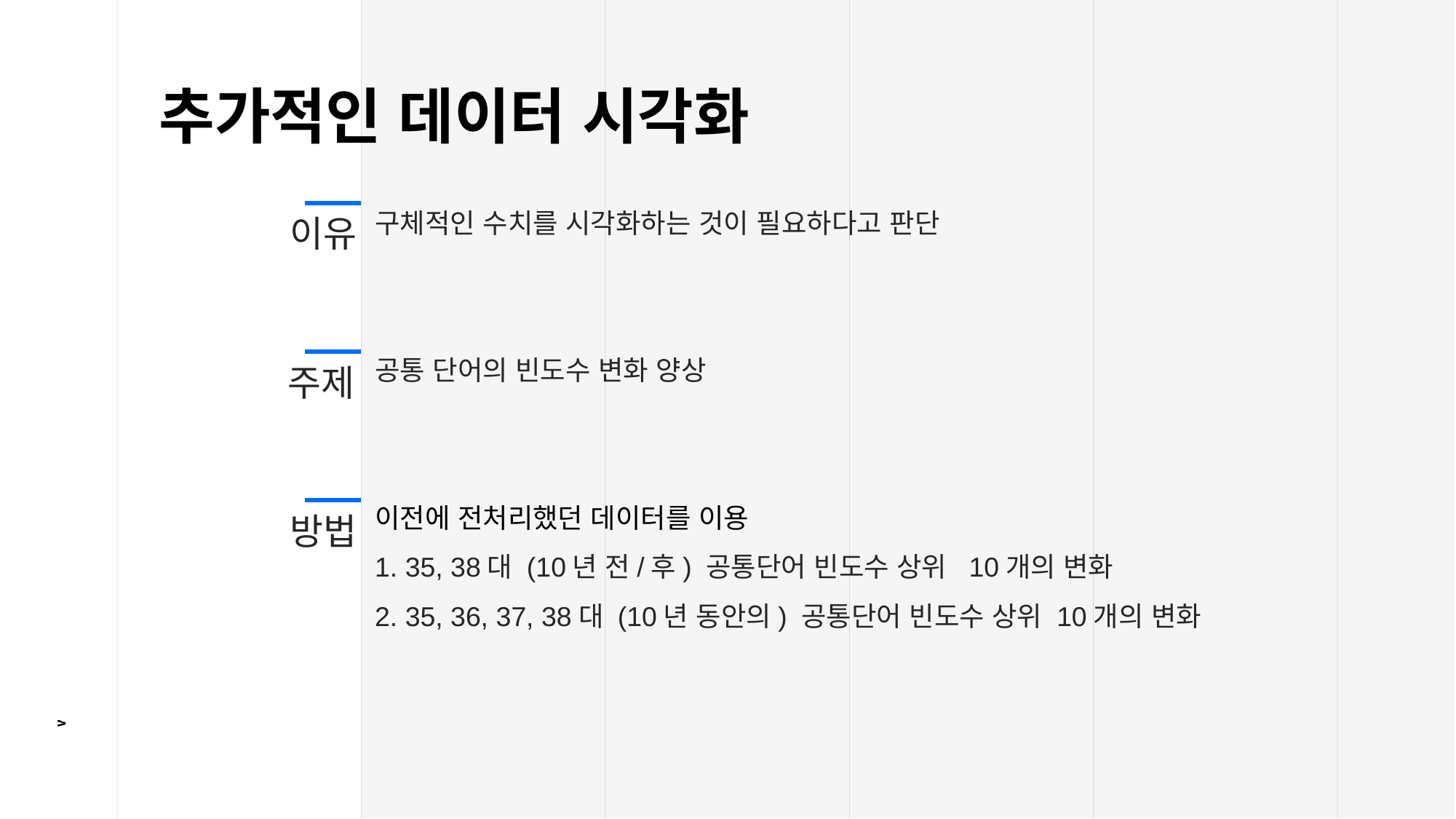

추가적인 데이터 시각화

구체적인 수치를 시각화하는 것이 필요하다고 판단

공통 단어의 빈도수 변화 양상

이전에 전처리했던 데이터를 이용
1. 35, 38대 (10년 전/후) 공통단어 빈도수 상위  10개의 변화
2. 35, 36, 37, 38대 (10년 동안의) 공통단어 빈도수 상위 10개의 변화
이유
주제

방법